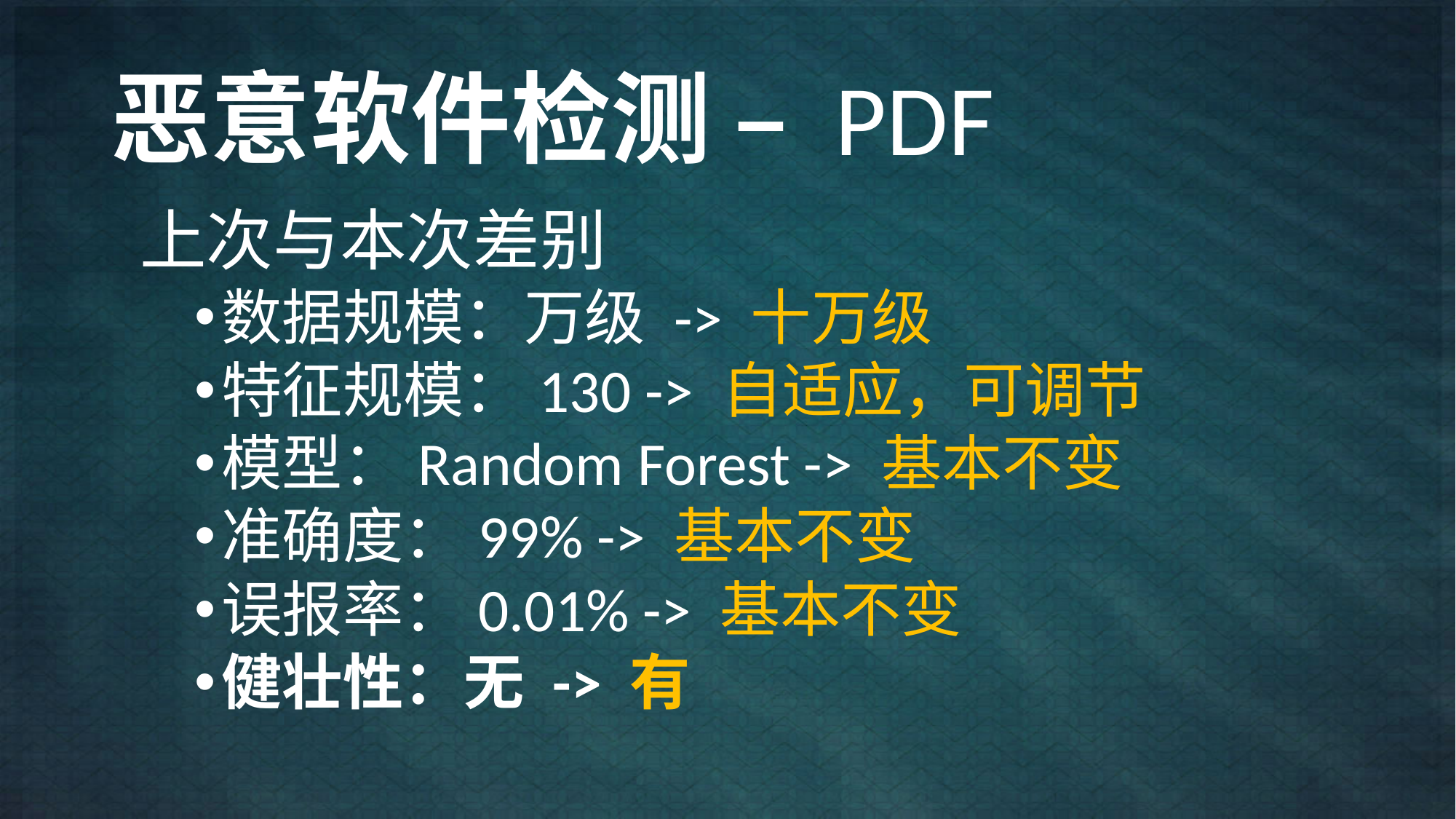

# 恶意软件检测 – PDF
上次与本次差别
数据规模：万级 -> 十万级
特征规模：130 -> 自适应，可调节
模型：Random Forest -> 基本不变
准确度：99% -> 基本不变
误报率：0.01% -> 基本不变
健壮性：无 -> 有